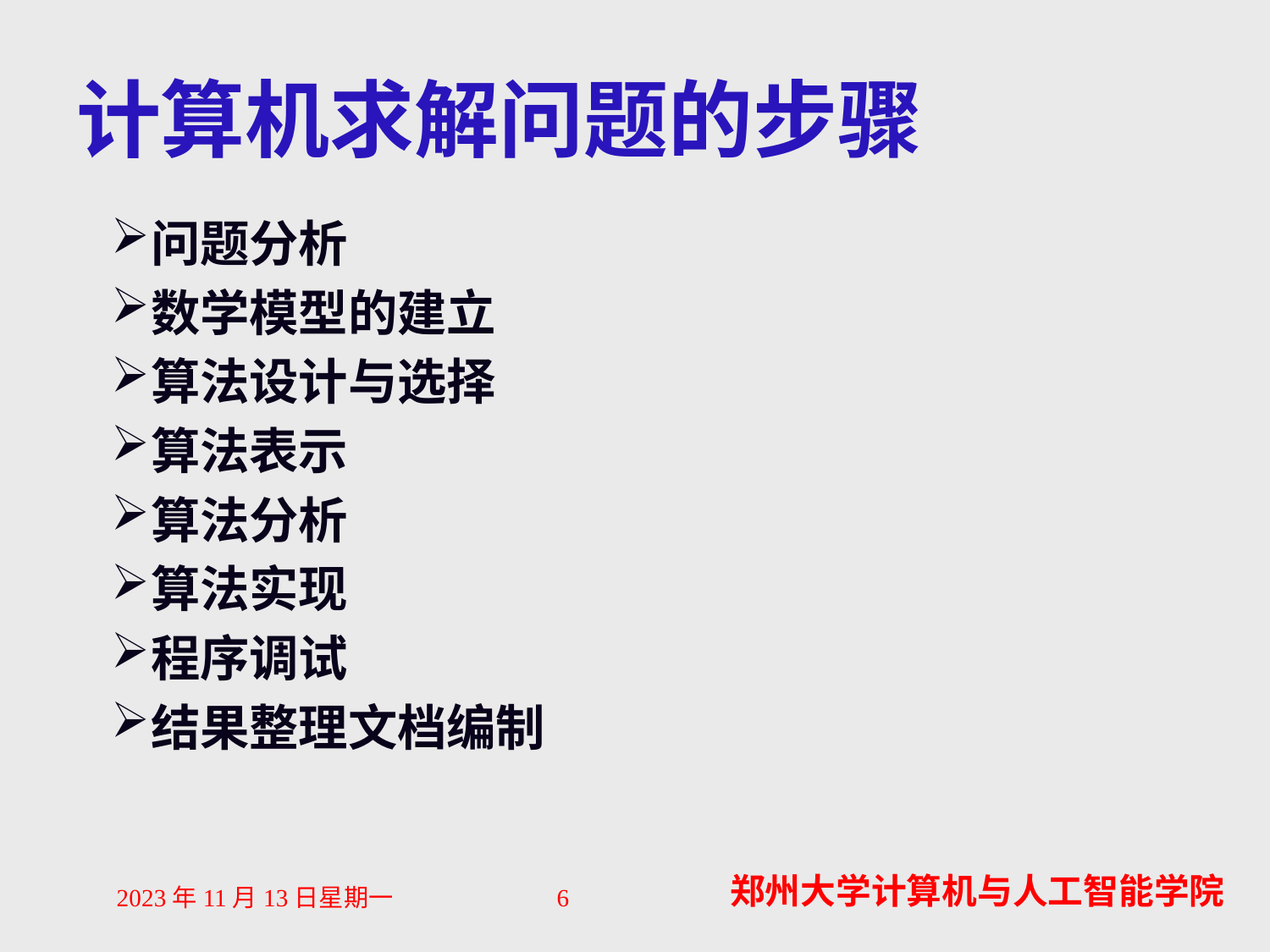

# 计算机求解问题的步骤
问题分析
数学模型的建立
算法设计与选择
算法表示
算法分析
算法实现
程序调试
结果整理文档编制